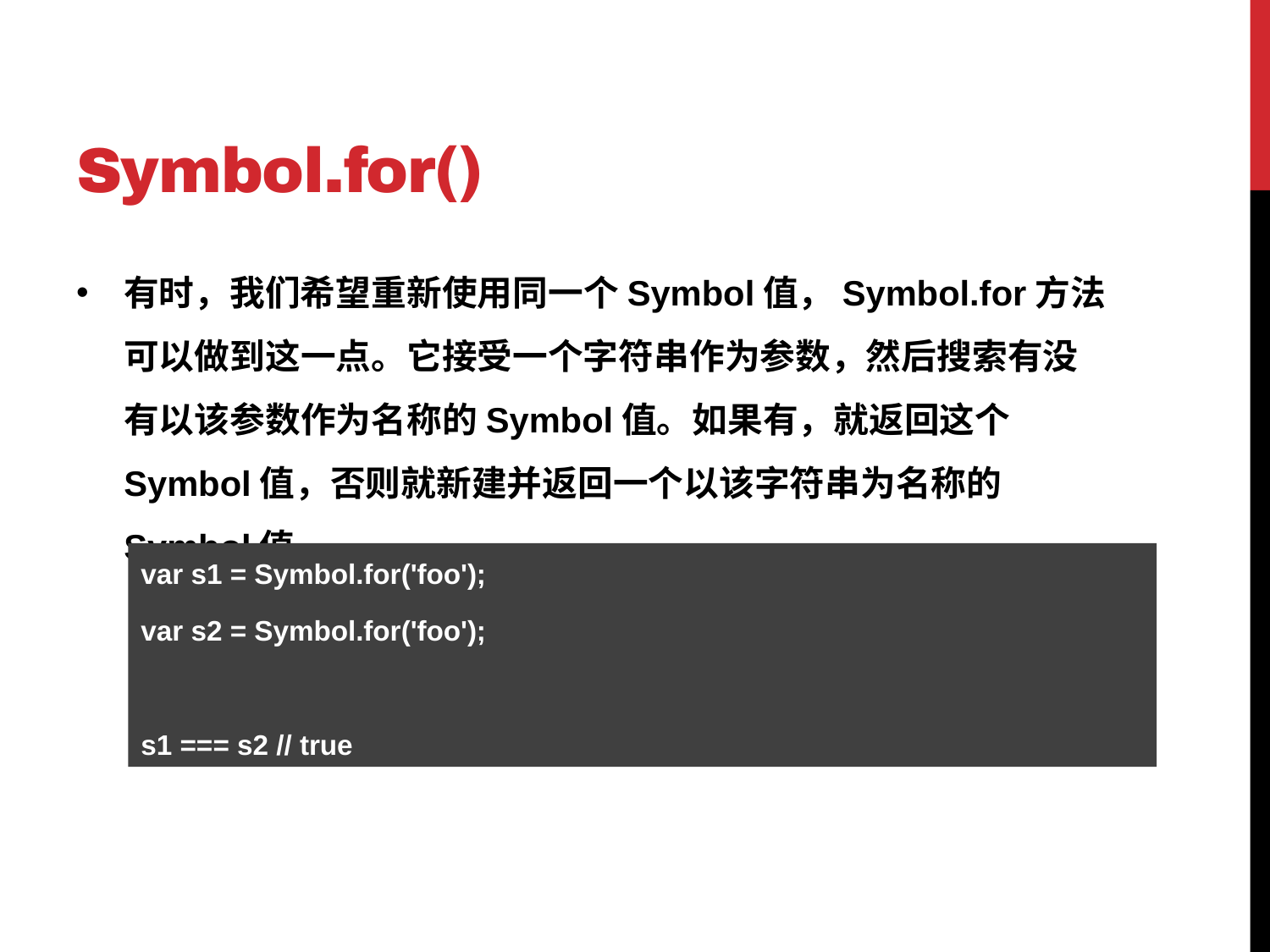

# Symbol.for()
有时，我们希望重新使用同一个Symbol值，Symbol.for方法可以做到这一点。它接受一个字符串作为参数，然后搜索有没有以该参数作为名称的Symbol值。如果有，就返回这个Symbol值，否则就新建并返回一个以该字符串为名称的Symbol值。

var s1 = Symbol.for('foo');
var s2 = Symbol.for('foo');

s1 === s2 // true